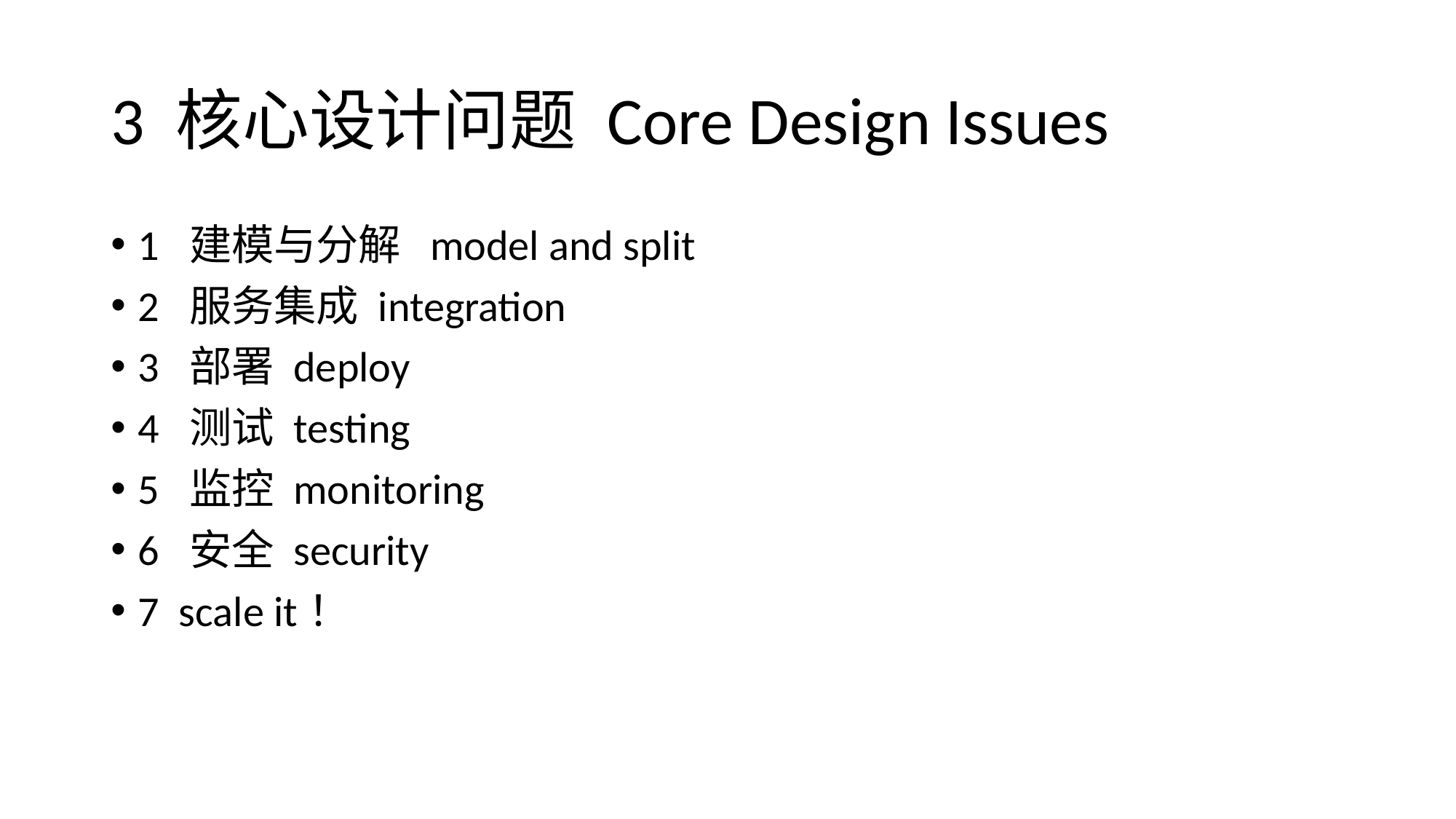

# 3 核心设计问题 Core Design Issues
1  建模与分解  model and split
2  服务集成 integration
3  部署 deploy
4  测试 testing
5  监控 monitoring
6  安全 security
7  scale it！